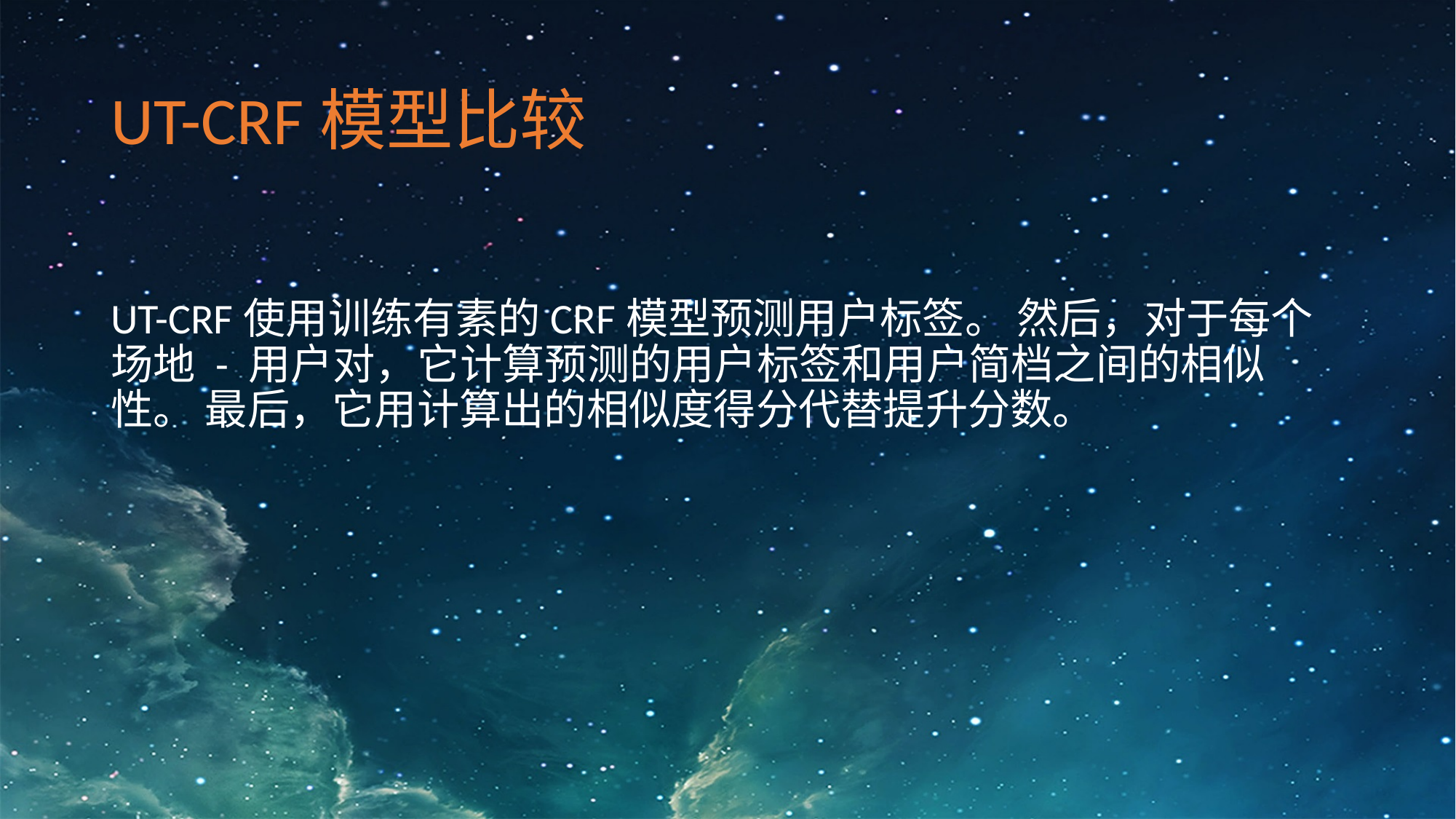

# UT-CRF模型比较

UT-CRF使用训练有素的CRF模型预测用户标签。 然后，对于每个场地 - 用户对，它计算预测的用户标签和用户简档之间的相似性。 最后，它用计算出的相似度得分代替提升分数。